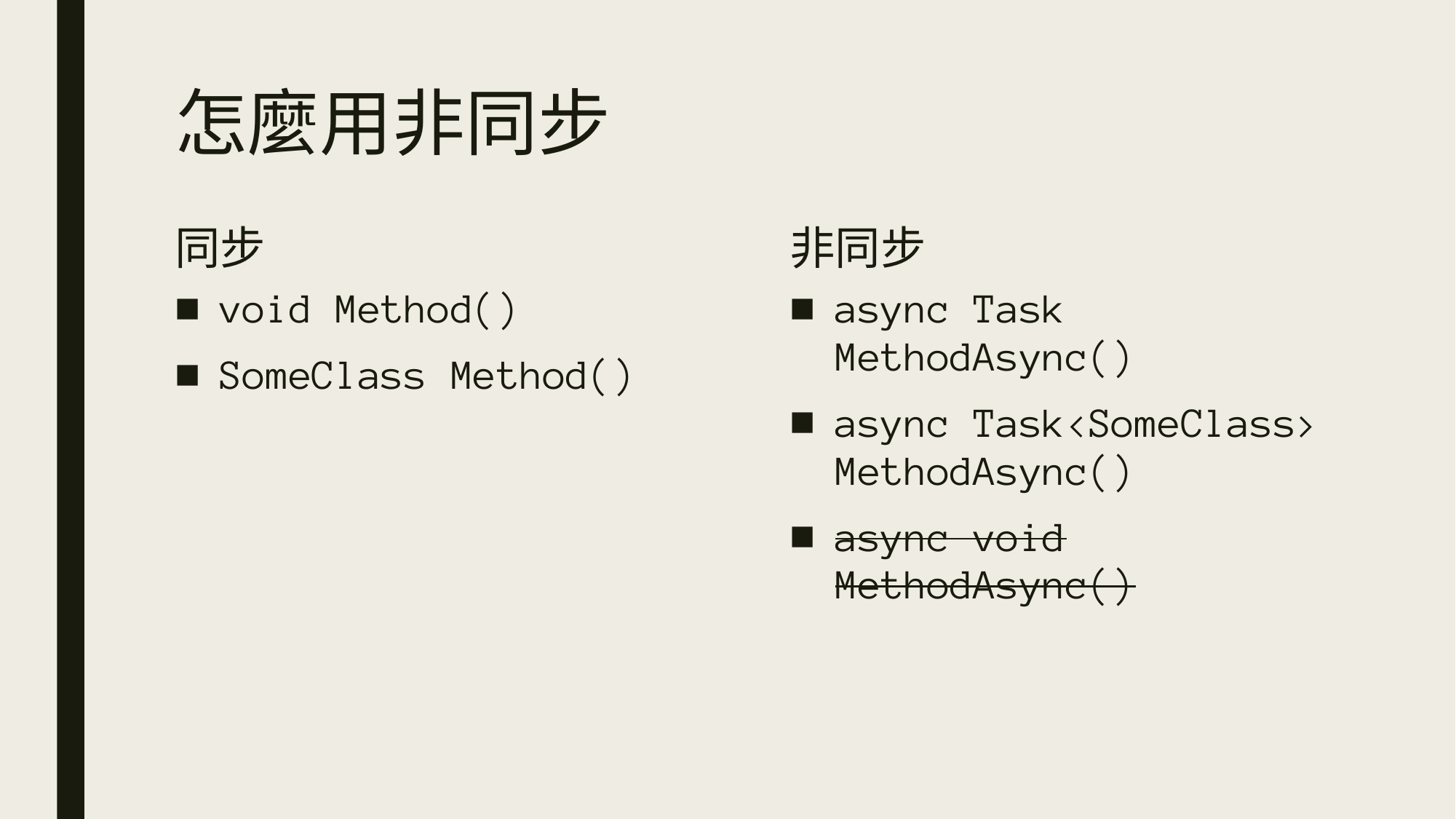

# 怎麼用非同步
同步
非同步
void Method()
SomeClass Method()
async Task MethodAsync()
async Task<SomeClass> MethodAsync()
async void MethodAsync()